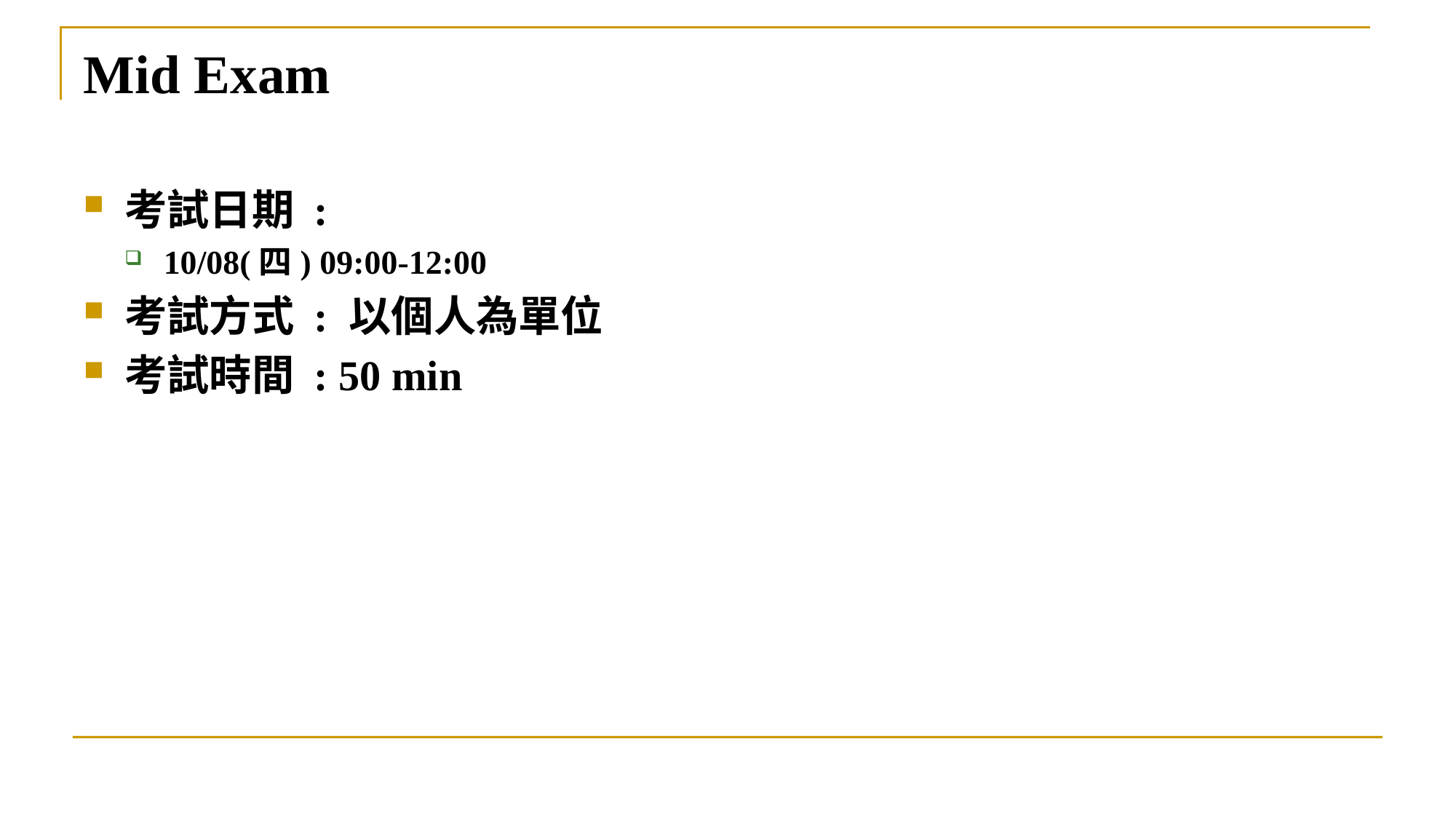

# Mid Exam
考試日期 :
10/08(四) 09:00-12:00
考試方式 : 以個人為單位
考試時間 : 50 min